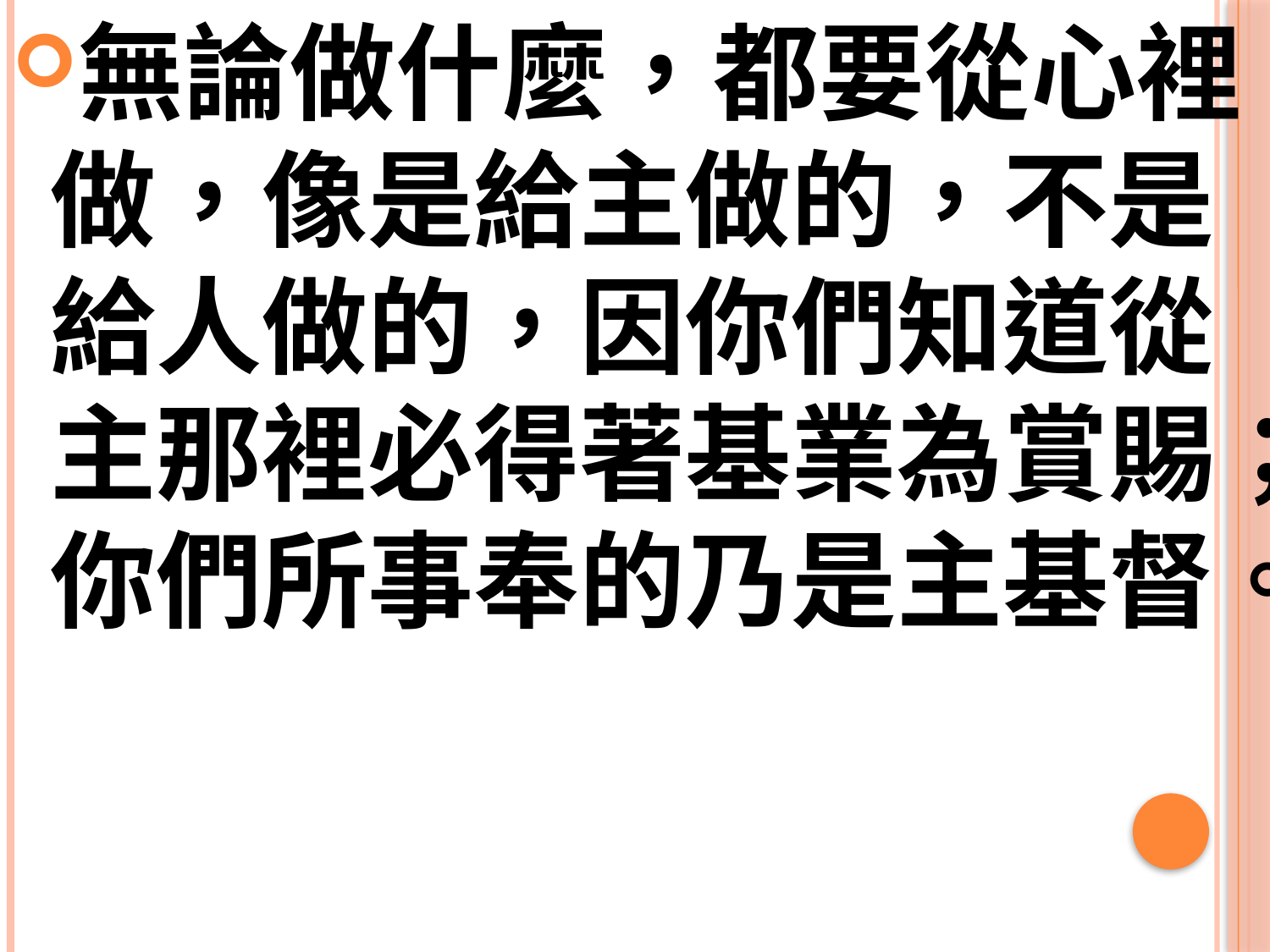

無論做什麼，都要從心裡做，像是給主做的，不是給人做的，因你們知道從主那裡必得著基業為賞賜；你們所事奉的乃是主基督。